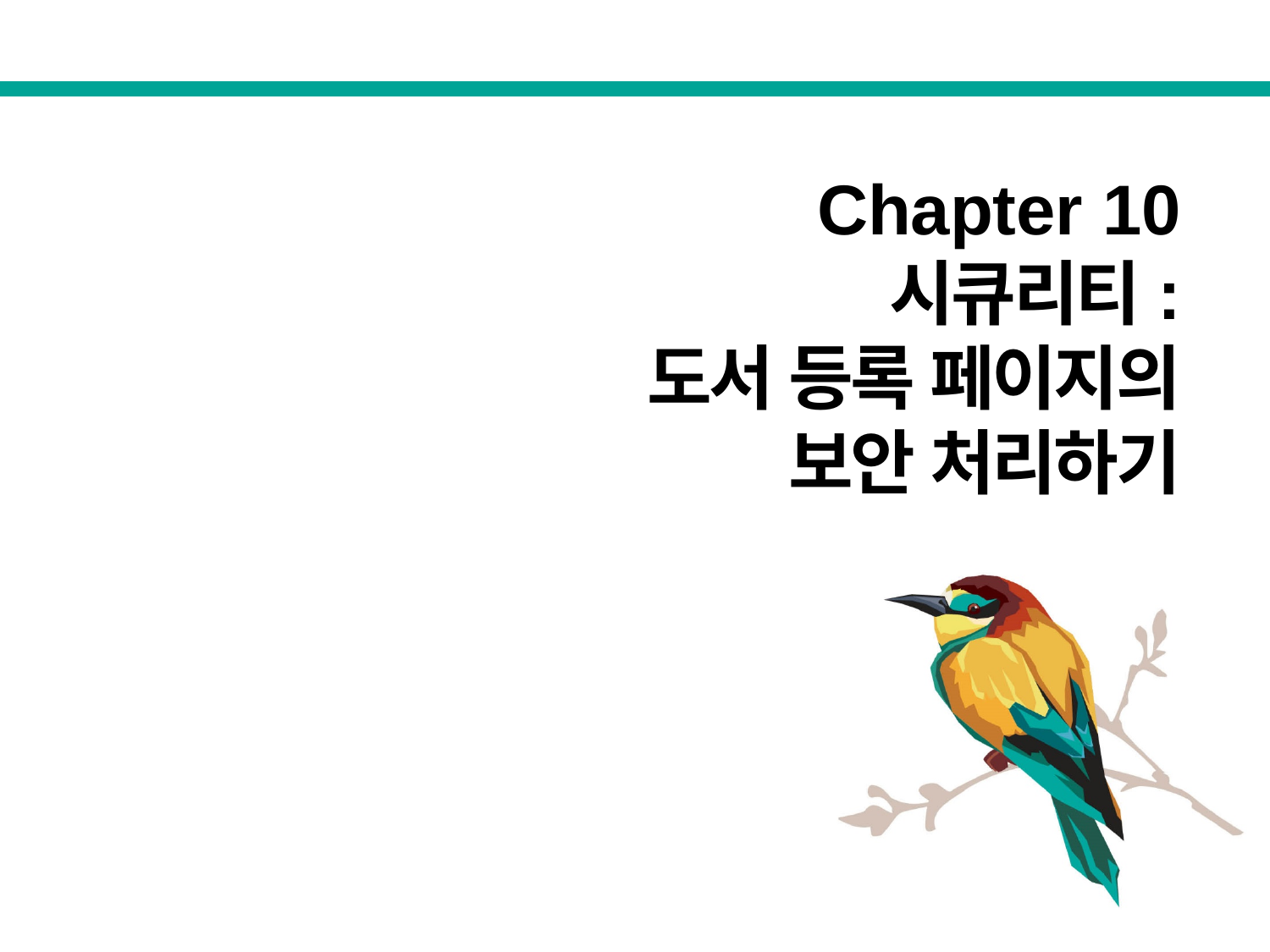

Chapter 10
시큐리티:
도서 등록 페이지의
보안 처리하기